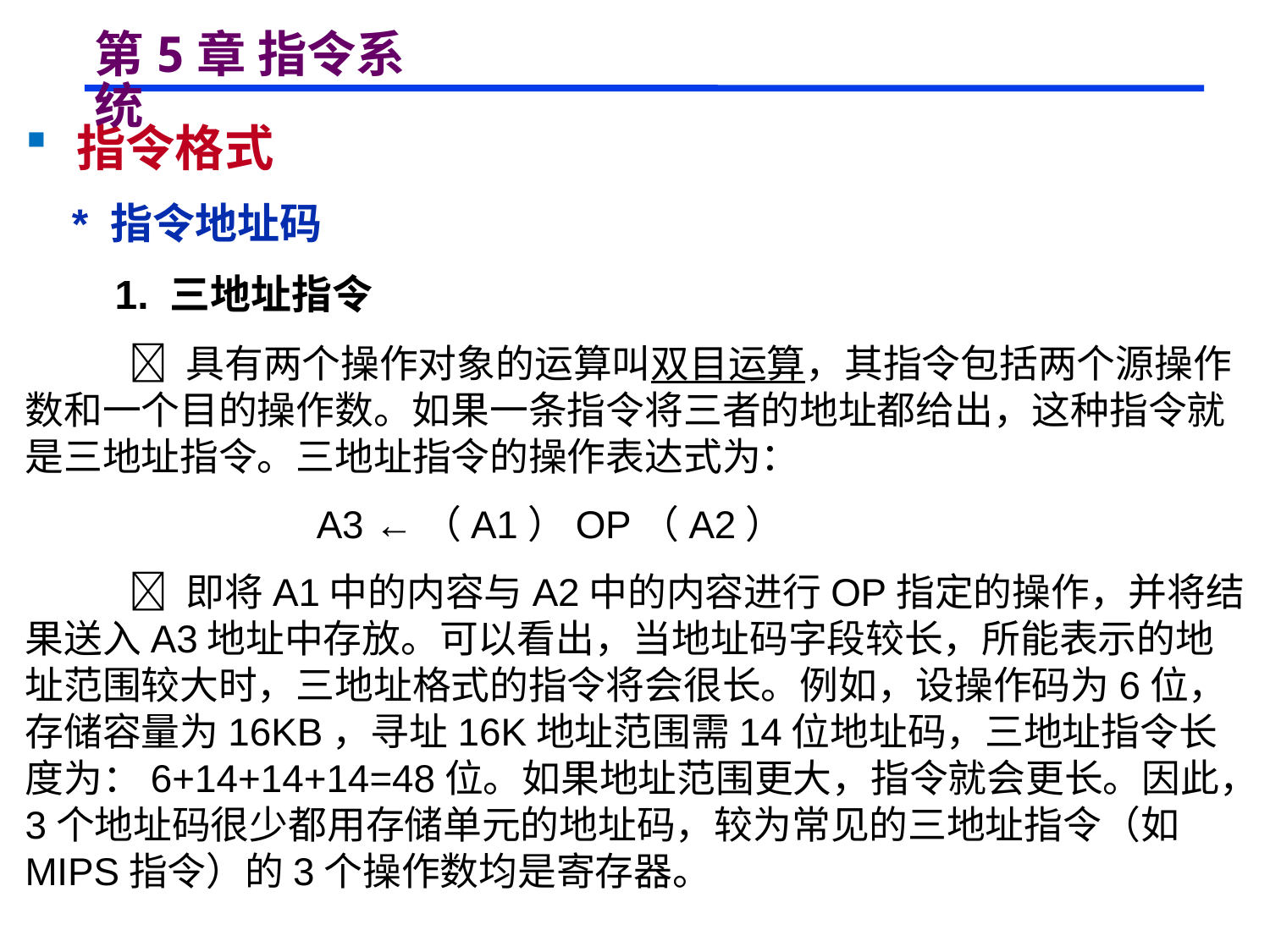

# 第5章 指令系统
 指令格式
    * 指令地址码
        1. 三地址指令
            • 具有两个操作对象的运算叫双目运算，其指令包括两个源操作数和一个目的操作数。如果一条指令将三者的地址都给出，这种指令就是三地址指令。三地址指令的操作表达式为：
                           A3 ←（A1）OP（A2）
            • 即将A1中的内容与A2中的内容进行OP指定的操作，并将结果送入A3地址中存放。可以看出，当地址码字段较长，所能表示的地址范围较大时，三地址格式的指令将会很长。例如，设操作码为6位，存储容量为16KB，寻址16K地址范围需14位地址码，三地址指令长度为：6+14+14+14=48位。如果地址范围更大，指令就会更长。因此，3个地址码很少都用存储单元的地址码，较为常见的三地址指令（如MIPS指令）的3个操作数均是寄存器。